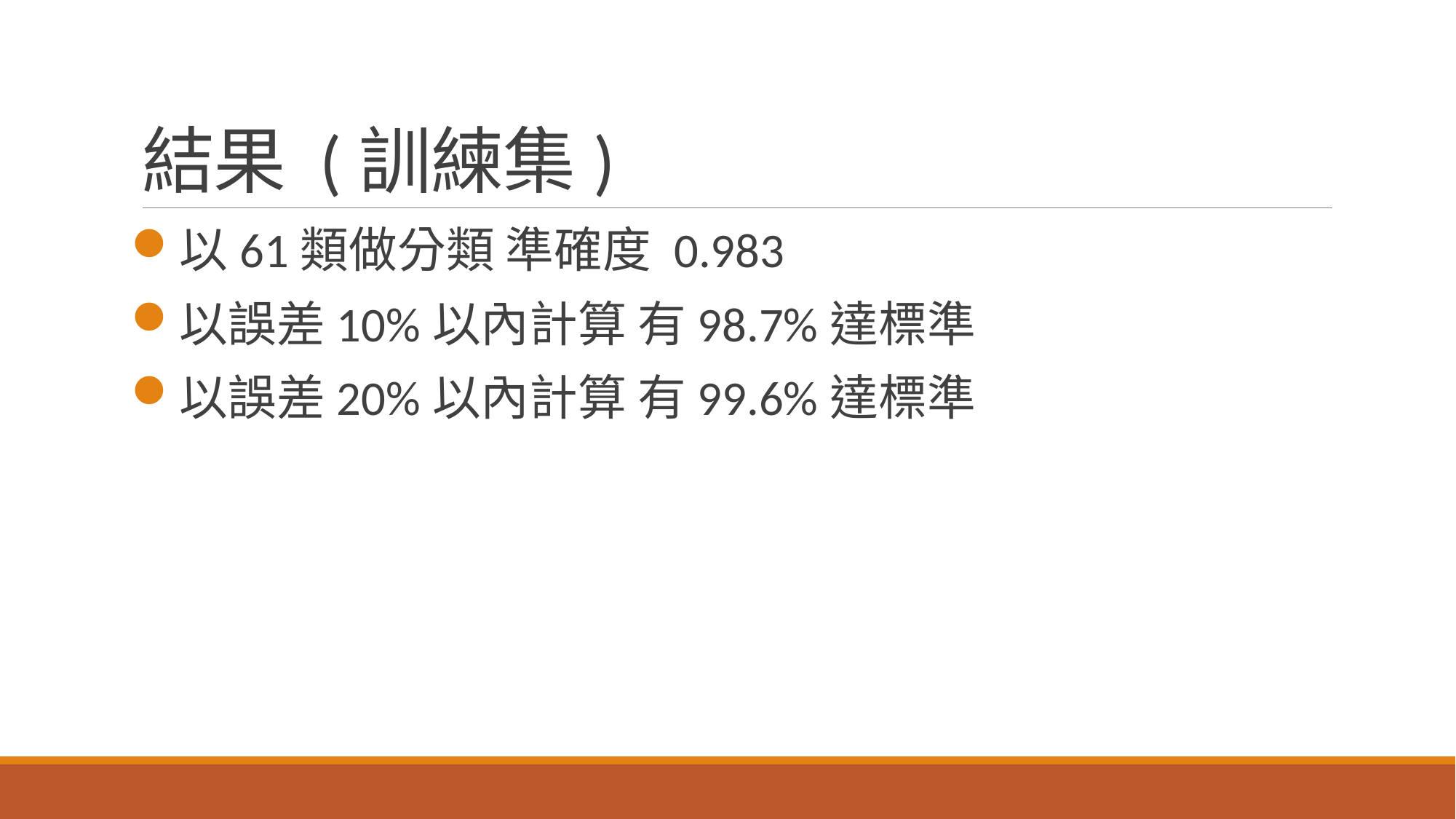

# 結果 (訓練集)
以61類做分類 準確度 0.983
以誤差10%以內計算 有98.7%達標準
以誤差20%以內計算 有99.6%達標準